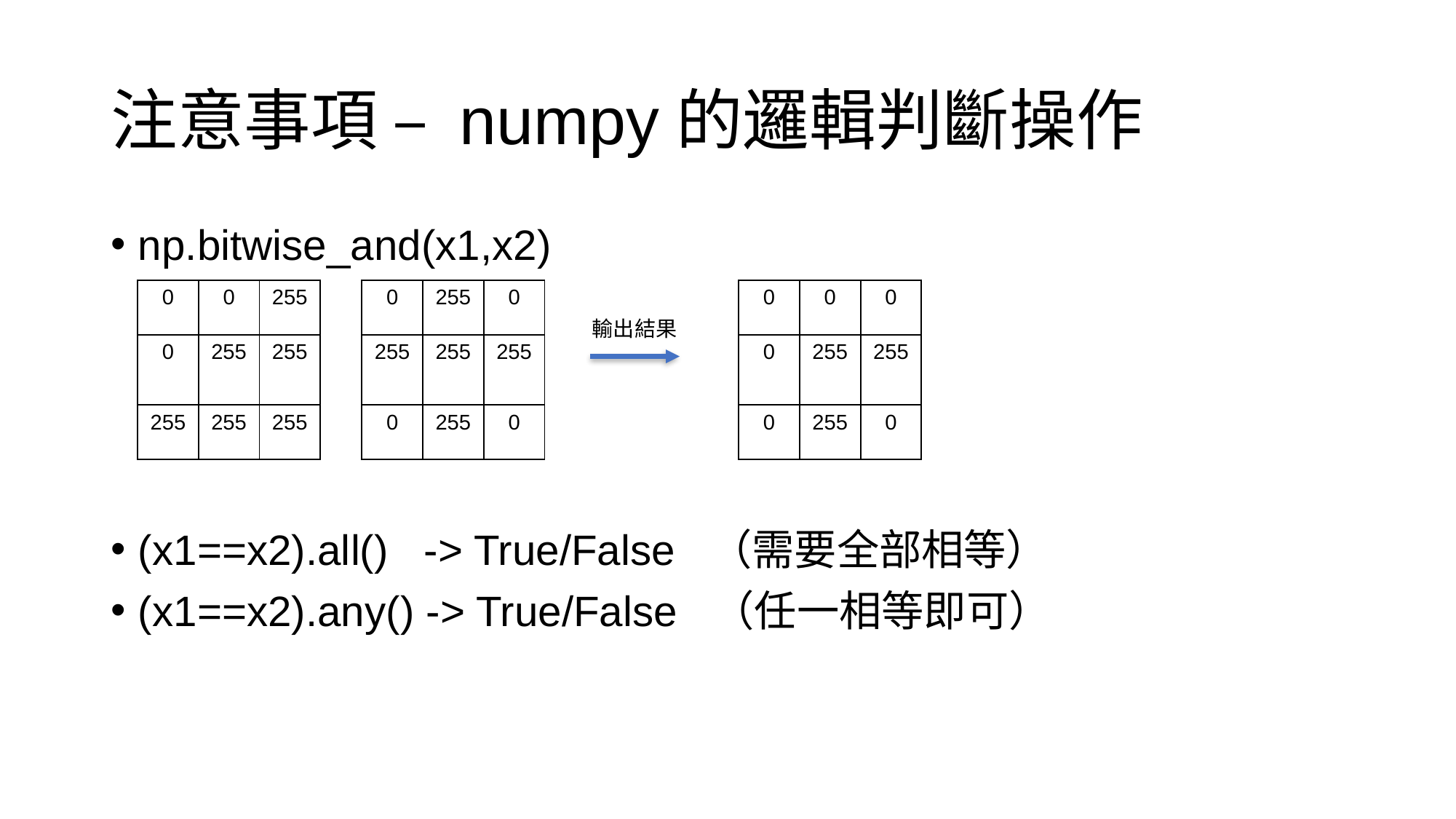

# 注意事項 – numpy的邏輯判斷操作
np.bitwise_and(x1,x2)

(x1==x2).all()   -> True/False  （需要全部相等）
(x1==x2).any() -> True/False  （任一相等即可）
| 0 | 0 | 255 |
| --- | --- | --- |
| 0 | 255 | 255 |
| 255 | 255 | 255 |
| 0 | 255 | 0 |
| --- | --- | --- |
| 255 | 255 | 255 |
| 0 | 255 | 0 |
| 0 | 0 | 0 |
| --- | --- | --- |
| 0 | 255 | 255 |
| 0 | 255 | 0 |
輸出結果